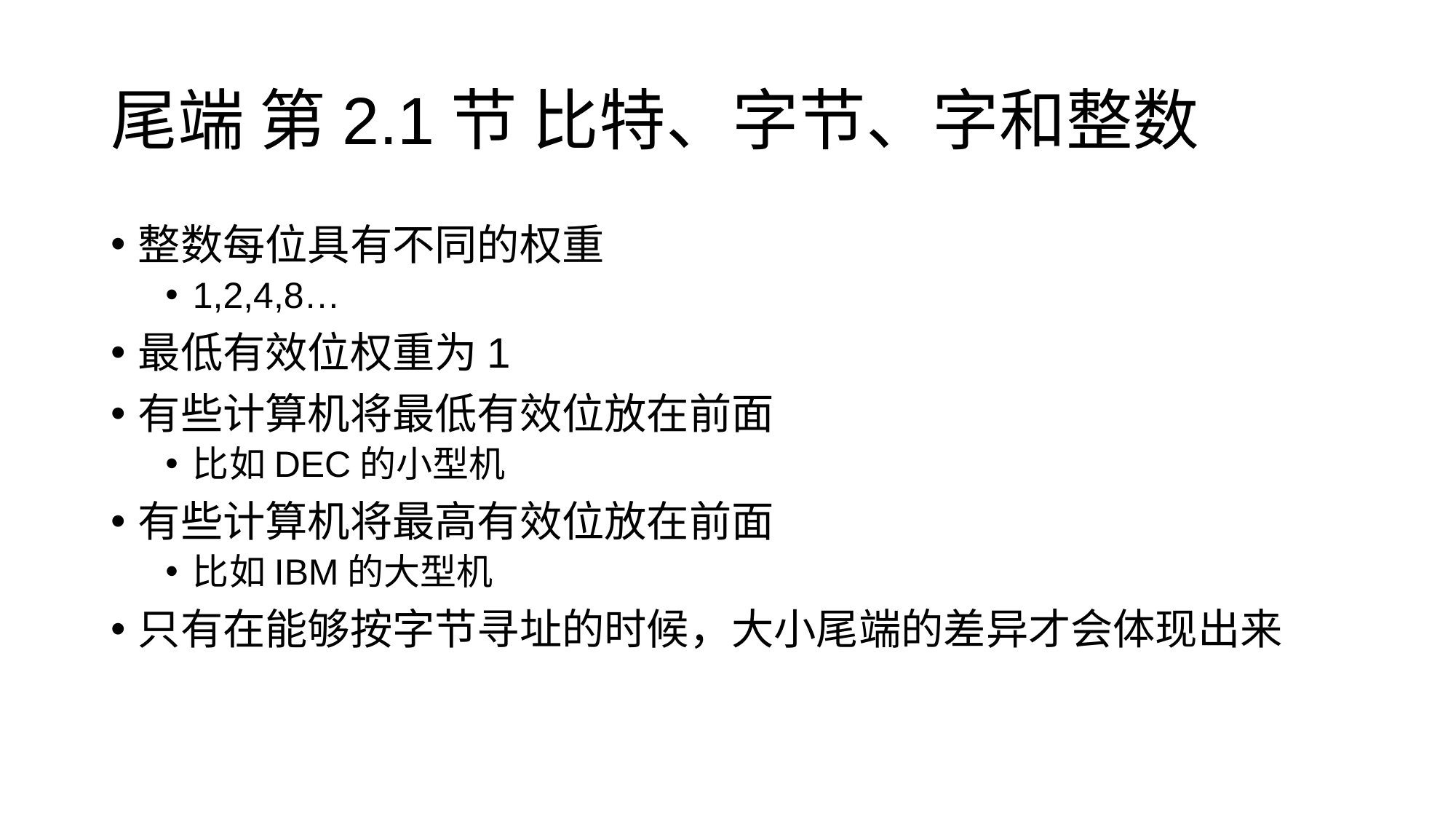

# 尾端 第2.1节 比特、字节、字和整数
整数每位具有不同的权重
1,2,4,8…
最低有效位权重为1
有些计算机将最低有效位放在前面
比如DEC的小型机
有些计算机将最高有效位放在前面
比如IBM的大型机
只有在能够按字节寻址的时候，大小尾端的差异才会体现出来